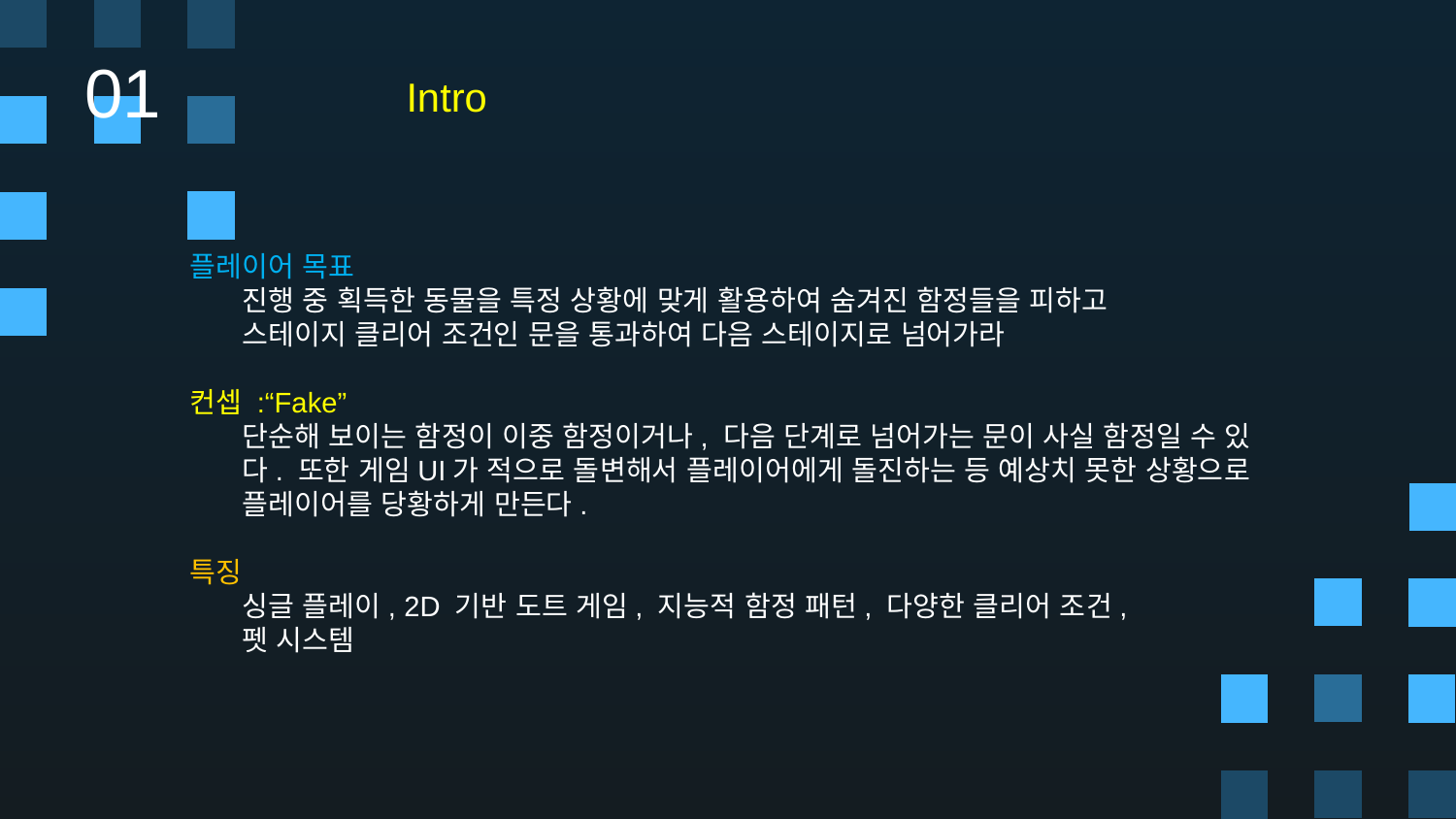

# 01
Intro
플레이어 목표
	진행 중 획득한 동물을 특정 상황에 맞게 활용하여 숨겨진 함정들을 피하고
	스테이지 클리어 조건인 문을 통과하여 다음 스테이지로 넘어가라

컨셉 :“Fake”
	단순해 보이는 함정이 이중 함정이거나, 다음 단계로 넘어가는 문이 사실 함정일 수 있다. 또한 게임UI가 적으로 돌변해서 플레이어에게 돌진하는 등 예상치 못한 상황으로 플레이어를 당황하게 만든다.

특징
	싱글 플레이, 2D 기반 도트 게임, 지능적 함정 패턴, 다양한 클리어 조건,
	펫 시스템